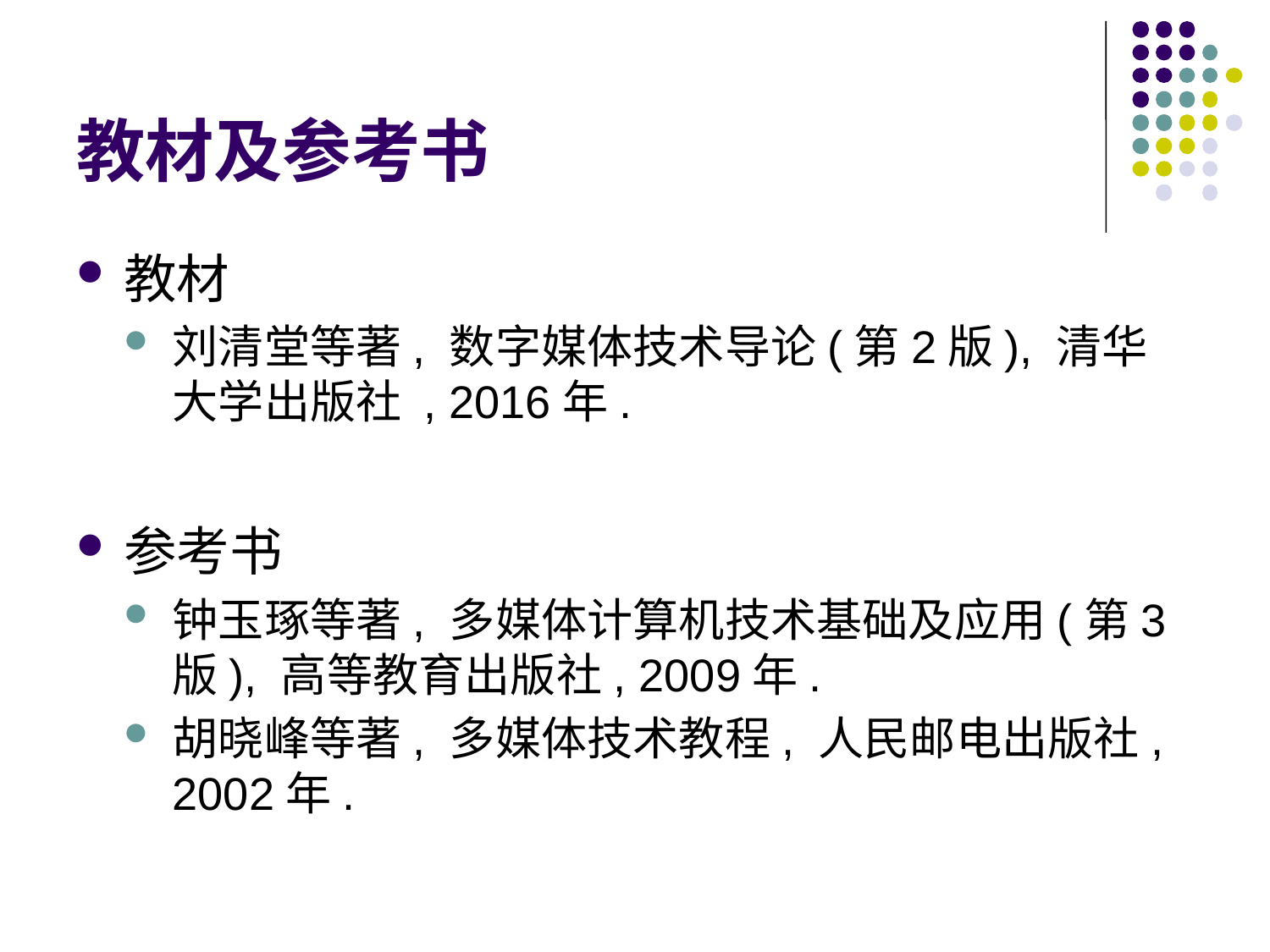

# 教材及参考书
教材
刘清堂等著, 数字媒体技术导论(第2版), 清华大学出版社 , 2016年.

参考书
钟玉琢等著, 多媒体计算机技术基础及应用(第3版), 高等教育出版社, 2009年.
胡晓峰等著, 多媒体技术教程, 人民邮电出版社, 2002年.